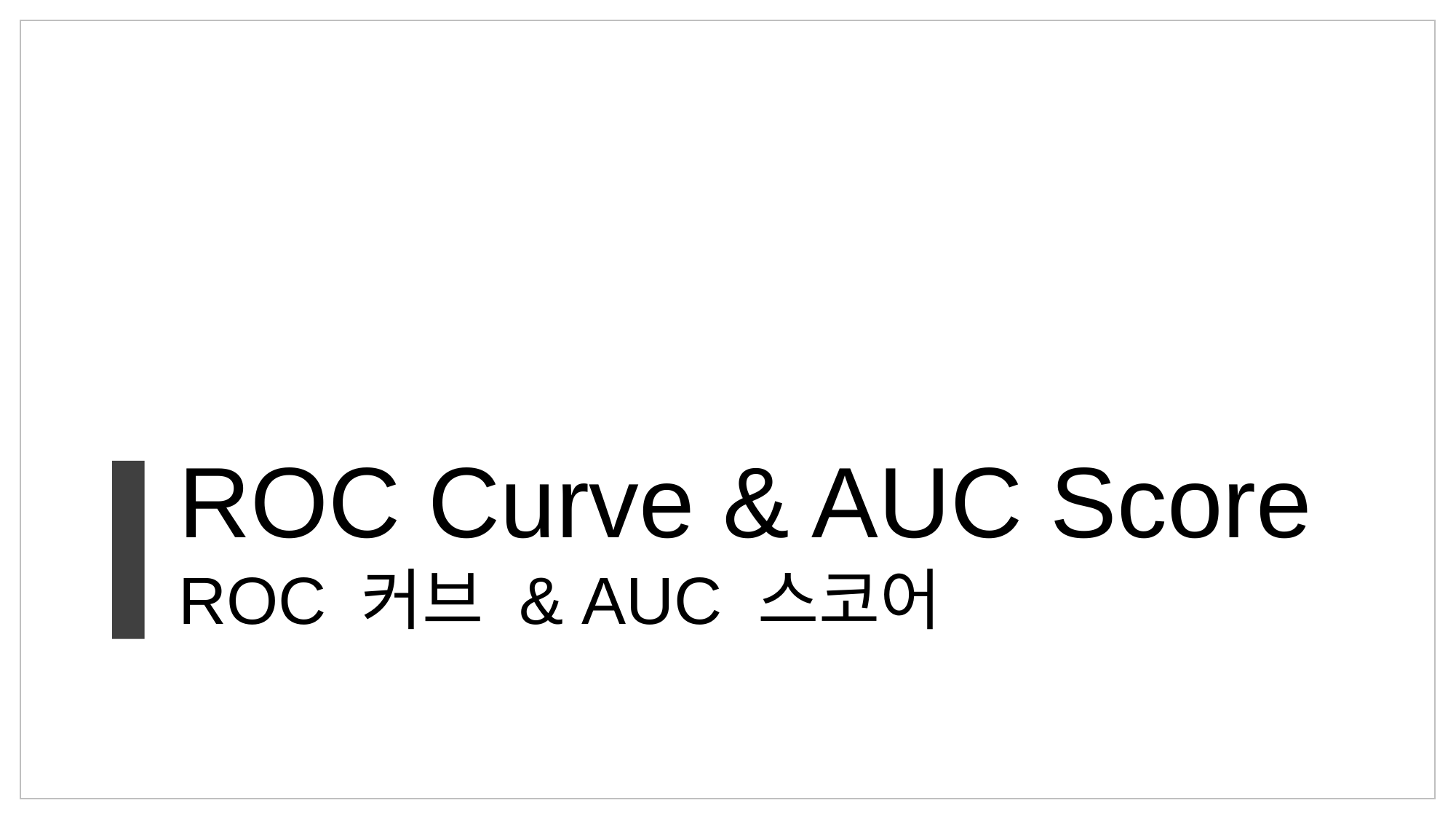

ROC Curve & AUC Score
ROC 커브 & AUC 스코어